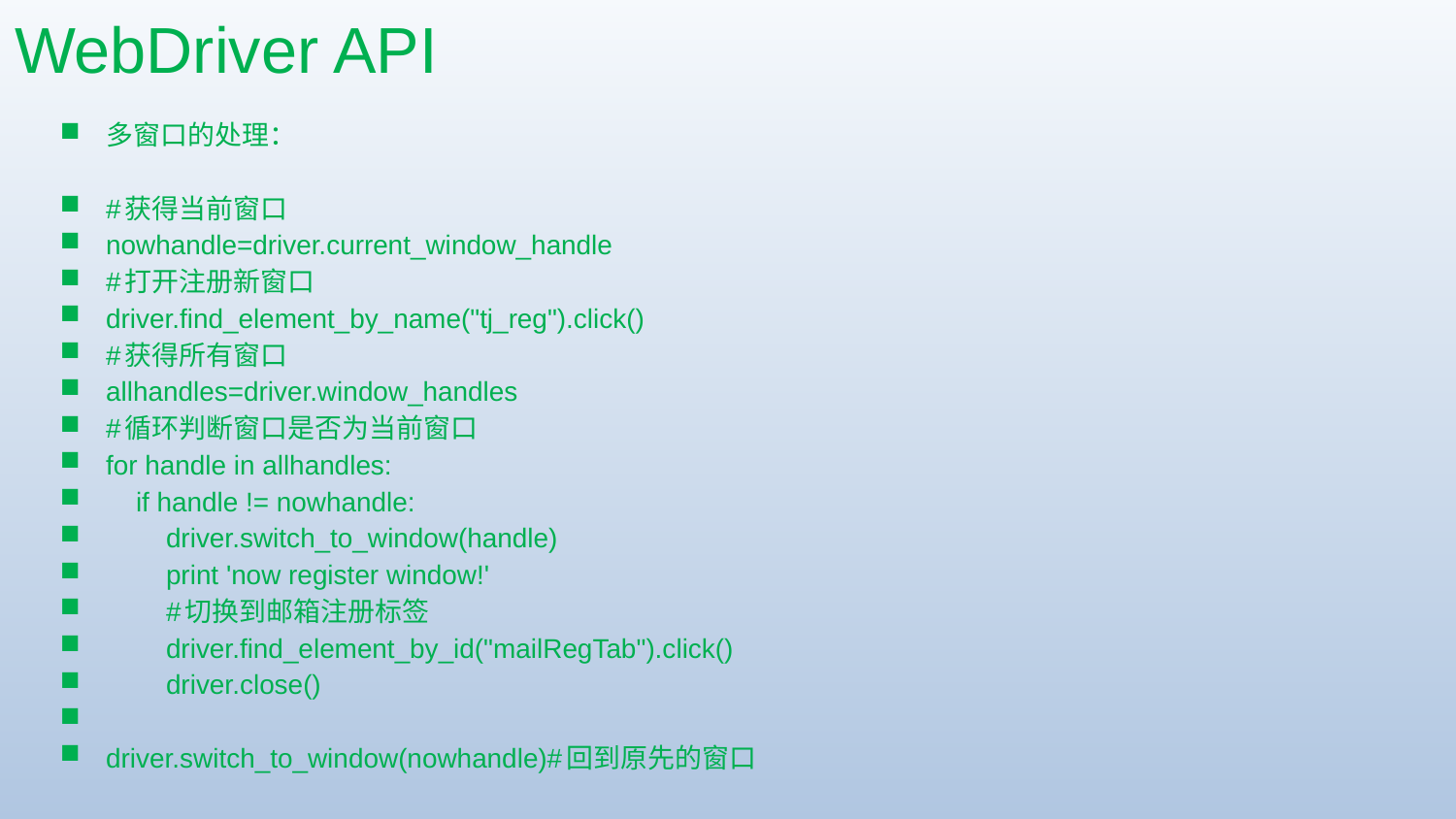

# WebDriver API
多窗口的处理：

#获得当前窗口
nowhandle=driver.current_window_handle
#打开注册新窗口
driver.find_element_by_name("tj_reg").click()
#获得所有窗口
allhandles=driver.window_handles
#循环判断窗口是否为当前窗口
for handle in allhandles:
    if handle != nowhandle:
        driver.switch_to_window(handle)
        print 'now register window!'
        #切换到邮箱注册标签
        driver.find_element_by_id("mailRegTab").click()
        driver.close()

driver.switch_to_window(nowhandle)#回到原先的窗口